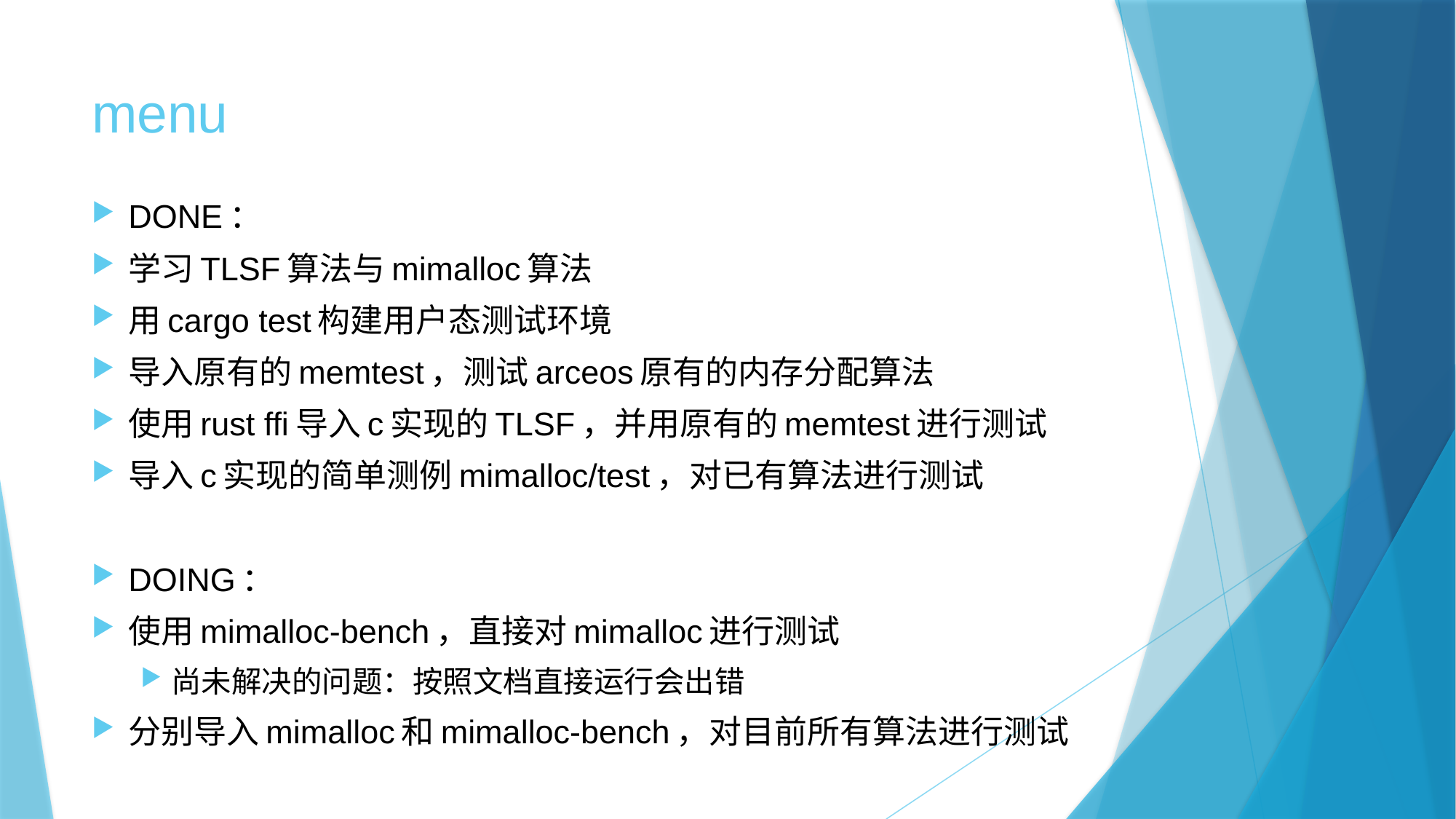

# menu
DONE：
学习TLSF算法与mimalloc算法
用cargo test构建用户态测试环境
导入原有的memtest，测试arceos原有的内存分配算法
使用rust ffi导入c实现的TLSF，并用原有的memtest进行测试
导入c实现的简单测例mimalloc/test，对已有算法进行测试

DOING：
使用mimalloc-bench，直接对mimalloc进行测试
尚未解决的问题：按照文档直接运行会出错
分别导入mimalloc和mimalloc-bench，对目前所有算法进行测试